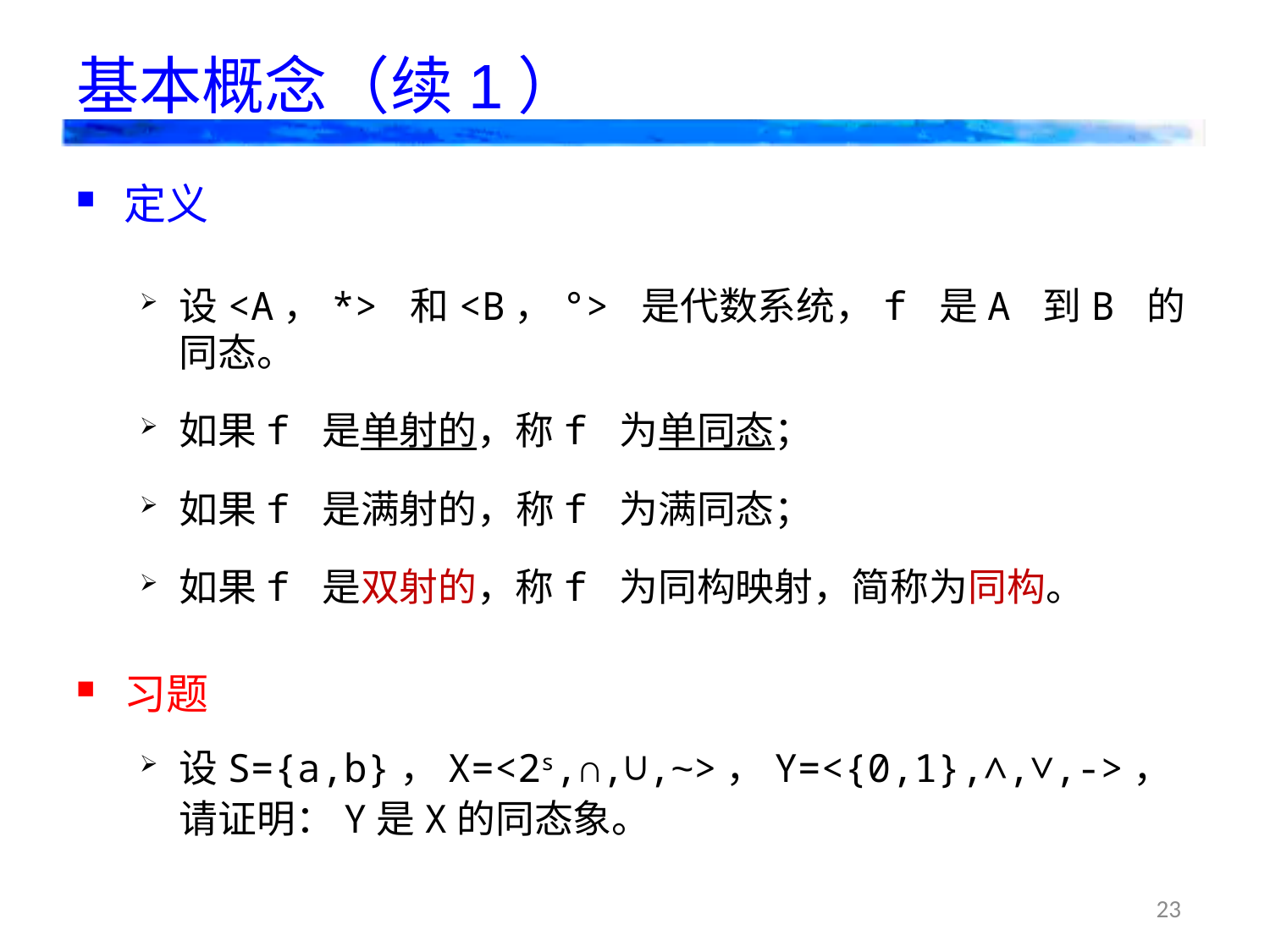

# 基本概念（续1）
定义
设<A，*> 和<B，°> 是代数系统，f 是A 到B 的同态。
如果f 是单射的，称f 为单同态；
如果f 是满射的，称f 为满同态；
如果f 是双射的，称f 为同构映射，简称为同构。
习题
设S={a,b}，X=<2s,∩,∪,~>，Y=<{0,1},∧,∨,->，请证明：Y是X的同态象。
23